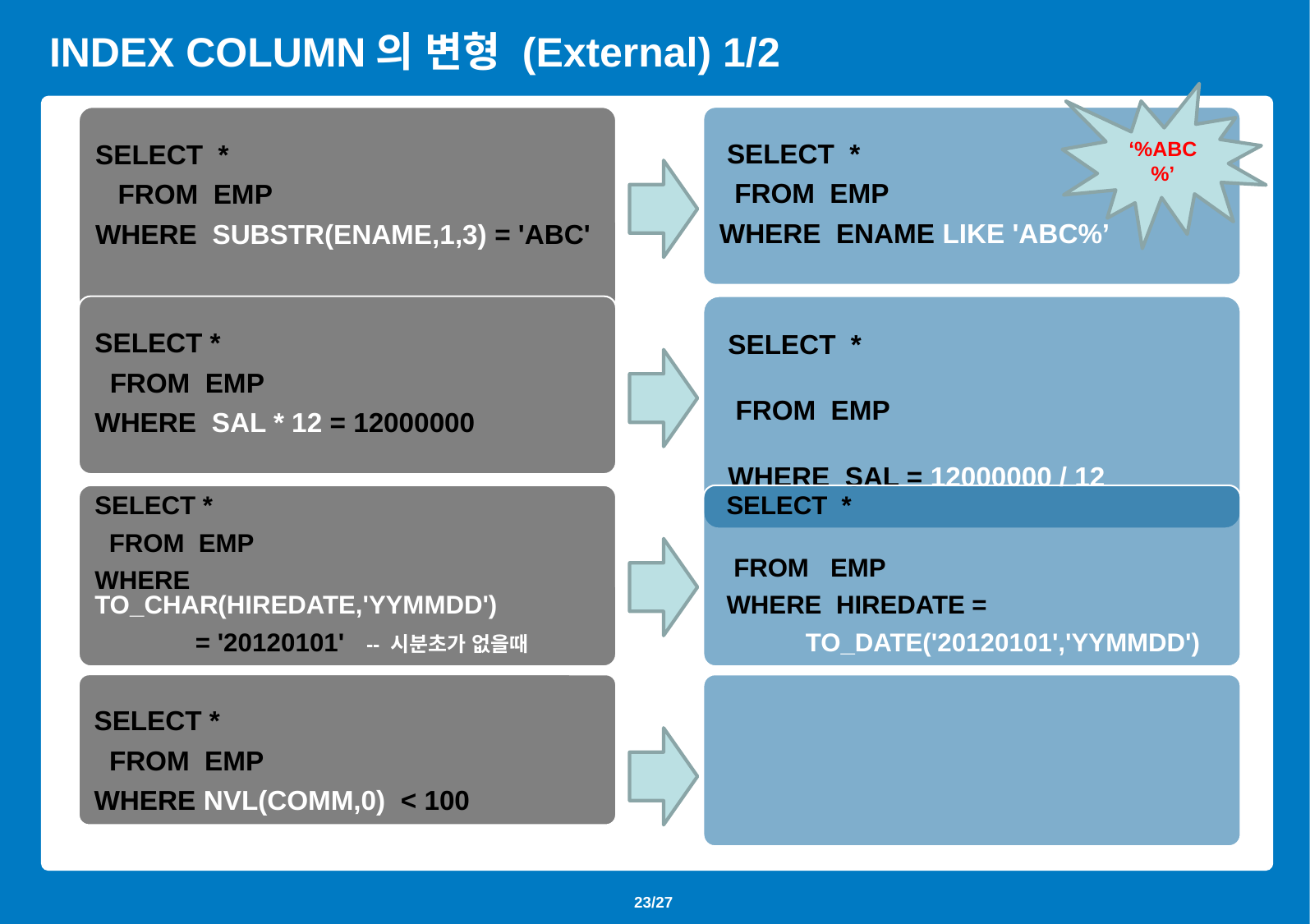

# INDEX COLUMN의 변형 (External) 1/2
‘%ABC%’
SELECT  *
   FROM  EMP
WHERE  SUBSTR(ENAME,1,3) = 'ABC'
 SELECT  *
  FROM  EMP
WHERE  ENAME LIKE 'ABC%’

SELECT *
  FROM  EMP
WHERE  SAL * 12 = 12000000
 SELECT  *
  FROM  EMP
 WHERE  SAL = 12000000 / 12

SELECT *
  FROM  EMP
WHERE  TO_CHAR(HIREDATE,'YYMMDD')
              = '20120101'   -- 시분초가 없을때
 SELECT  *
  FROM   EMP
 WHERE  HIREDATE =
            TO_DATE('20120101','YYMMDD')

SELECT *
  FROM  EMP
WHERE NVL(COMM,0)  < 100